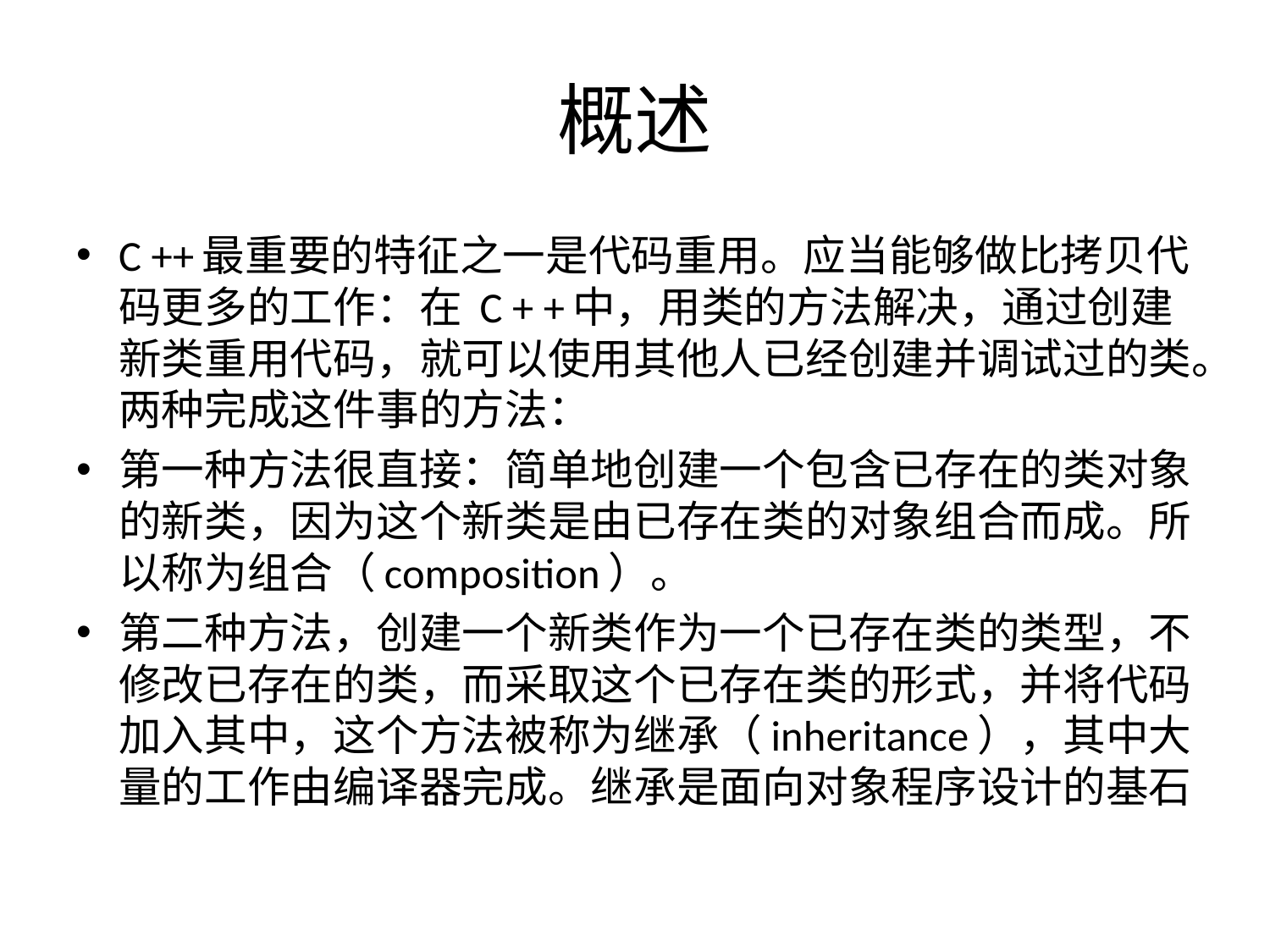

# 概述
C ++最重要的特征之一是代码重用。应当能够做比拷贝代码更多的工作：在 C + +中，用类的方法解决，通过创建新类重用代码，就可以使用其他人已经创建并调试过的类。两种完成这件事的方法：
第一种方法很直接：简单地创建一个包含已存在的类对象的新类，因为这个新类是由已存在类的对象组合而成。所以称为组合（composition）。
第二种方法，创建一个新类作为一个已存在类的类型，不修改已存在的类，而采取这个已存在类的形式，并将代码加入其中，这个方法被称为继承（inheritance），其中大量的工作由编译器完成。继承是面向对象程序设计的基石